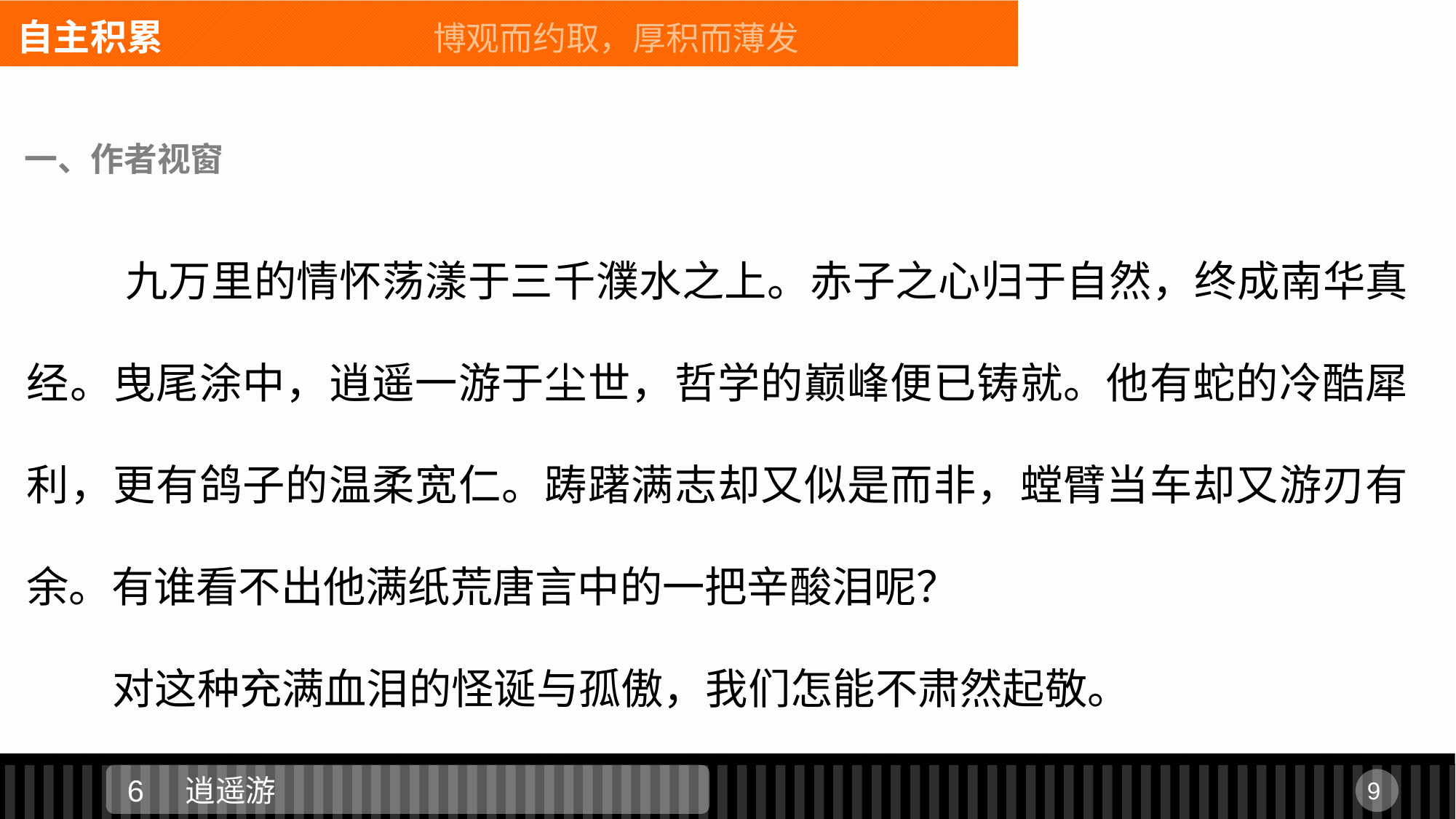

自主积累                                 博观而约取，厚积而薄发
一、作者视窗
         九万里的情怀荡漾于三千濮水之上。赤子之心归于自然，终成南华真经。曳尾涂中，逍遥一游于尘世，哲学的巅峰便已铸就。他有蛇的冷酷犀利，更有鸽子的温柔宽仁。踌躇满志却又似是而非，螳臂当车却又游刃有余。有谁看不出他满纸荒唐言中的一把辛酸泪呢？
        对这种充满血泪的怪诞与孤傲，我们怎能不肃然起敬。